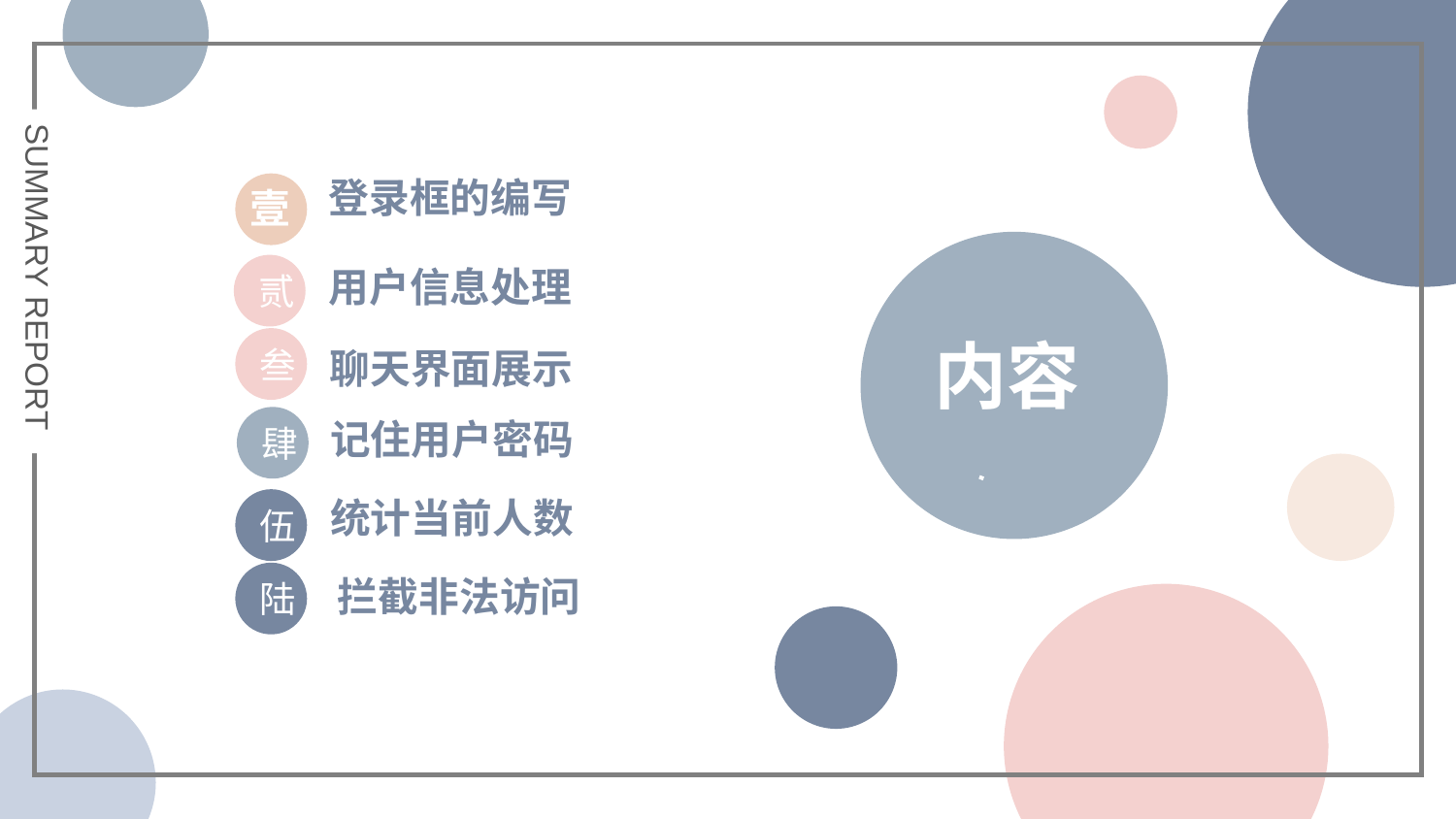

登录框的编写

壹

SUMMARY REPORT
用户信息处理
贰
内容
叁
聊天界面展示

肆
记住用户密码
肆
壹

统计当前人数
伍

陆
拦截非法访问